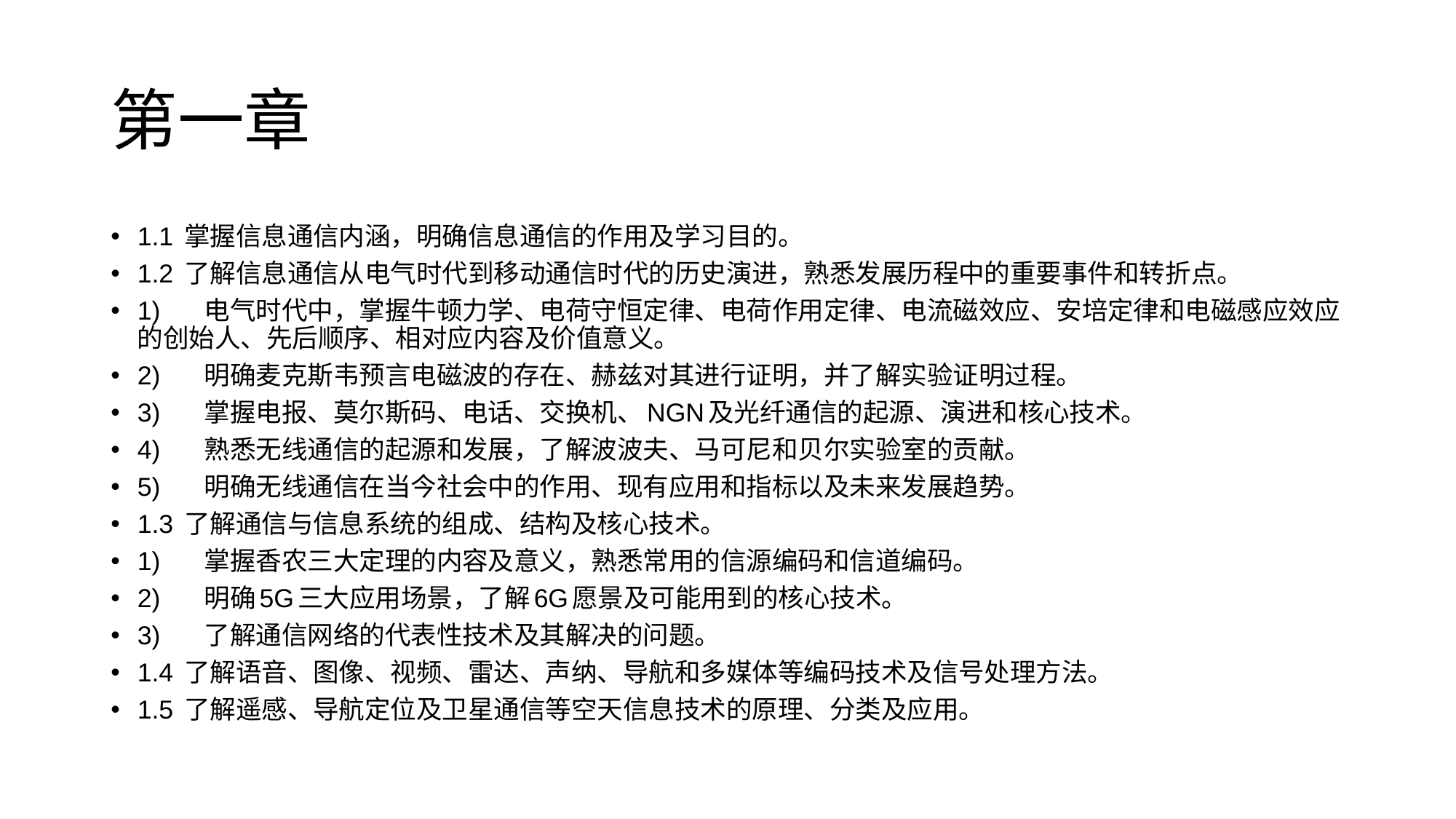

# 第一章
1.1 掌握信息通信内涵，明确信息通信的作用及学习目的。
1.2 了解信息通信从电气时代到移动通信时代的历史演进，熟悉发展历程中的重要事件和转折点。
1)	电气时代中，掌握牛顿力学、电荷守恒定律、电荷作用定律、电流磁效应、安培定律和电磁感应效应的创始人、先后顺序、相对应内容及价值意义。
2)	明确麦克斯韦预言电磁波的存在、赫兹对其进行证明，并了解实验证明过程。
3)	掌握电报、莫尔斯码、电话、交换机、NGN及光纤通信的起源、演进和核心技术。
4)	熟悉无线通信的起源和发展，了解波波夫、马可尼和贝尔实验室的贡献。
5)	明确无线通信在当今社会中的作用、现有应用和指标以及未来发展趋势。
1.3 了解通信与信息系统的组成、结构及核心技术。
1)	掌握香农三大定理的内容及意义，熟悉常用的信源编码和信道编码。
2)	明确5G三大应用场景，了解6G愿景及可能用到的核心技术。
3)	了解通信网络的代表性技术及其解决的问题。
1.4 了解语音、图像、视频、雷达、声纳、导航和多媒体等编码技术及信号处理方法。
1.5 了解遥感、导航定位及卫星通信等空天信息技术的原理、分类及应用。